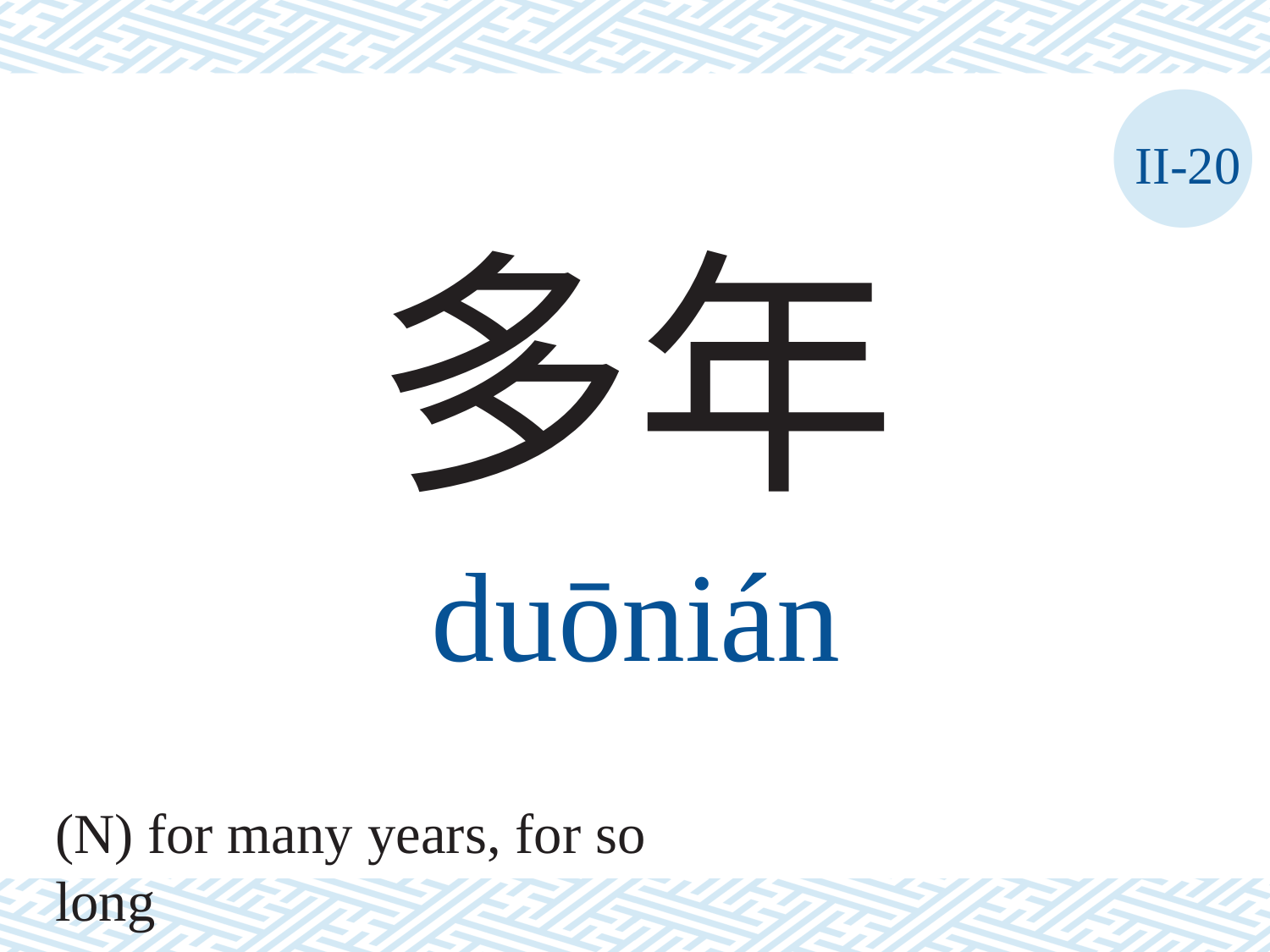

II-20
多年
duōnián
(N) for many years, for so long